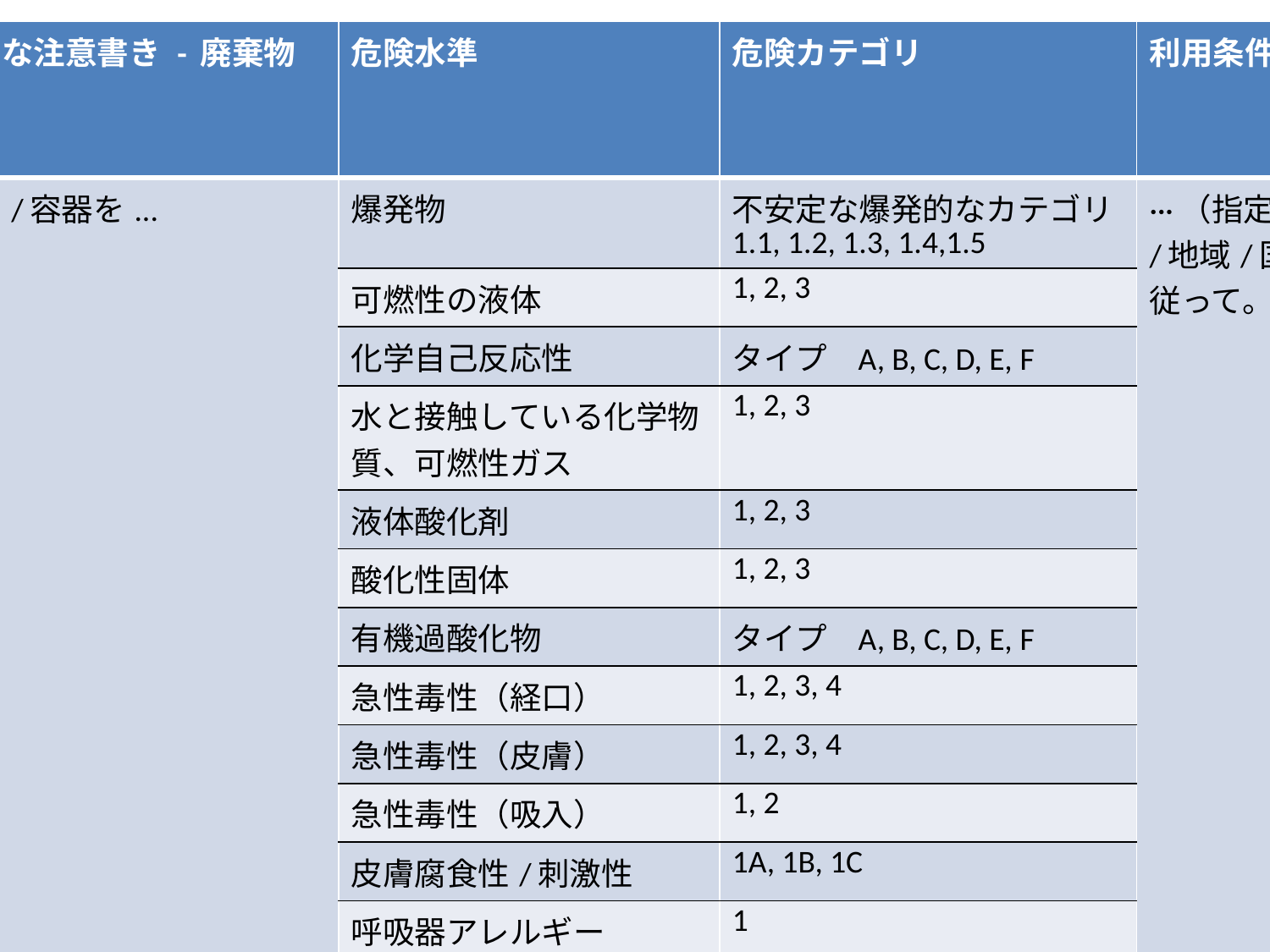

| P - コード | 一般的な注意書き - 廃棄物処理 | 危険水準 | 危険カテゴリ | 利用条件 |
| --- | --- | --- | --- | --- |
| P501 | 内容物/容器を... | 爆発物 | 不安定な爆発的なカテゴリ 1.1, 1.2, 1.3, 1.4,1.5 | ···（指定する）、国際/地域/国/現地法に従って。 |
|  |  | 可燃性の液体 | 1, 2, 3 |  |
|  |  | 化学自己反応性 | タイプ A, B, C, D, E, F |  |
|  |  | 水と接触している化学物質、可燃性ガス | 1, 2, 3 |  |
|  |  | 液体酸化剤 | 1, 2, 3 |  |
|  |  | 酸化性固体 | 1, 2, 3 |  |
|  |  | 有機過酸化物 | タイプ A, B, C, D, E, F |  |
|  |  | 急性毒性（経口） | 1, 2, 3, 4 |  |
|  |  | 急性毒性（皮膚） | 1, 2, 3, 4 |  |
|  |  | 急性毒性（吸入） | 1, 2 |  |
|  |  | 皮膚腐食性/刺激性 | 1A, 1B, 1C |  |
|  |  | 呼吸器アレルギー | 1 |  |
|  |  | 皮膚アレルギー | 1 |  |
|  |  | 生殖細胞に突然変異 | 1A, 1B, 2 |  |
|  |  | 発癌性 | 1A, 1B, 2 |  |
|  |  | 生殖毒性 | 1A, 1B, 2 |  |
|  |  | 特定標的臓器毒性 - 単回暴露 | 1, 2 |  |
|  |  | 特定標的臓器毒性 - 単回暴露、（気道刺激） | 3 |  |
|  |  | 特定標的臓器毒性 - 単回暴露、（麻酔） | 3 |  |
|  |  | 特定標的臓器毒性 - 反復暴露 | 1, 2 |  |
|  |  | 吸入の危険性 | 1 |  |
|  |  | 急性危険 - 水生環境有害性 | 1 |  |
|  |  | 水生環境 - 急性危険 | 1, 2, 3, 4 |  |
|  |  | オゾン層を破壊する | 1 |  |
| P502 | 情報の再利用の回収/製造/供給を参照してください | オゾン層を破壊する | 1 |  |
|  |  |  |  |  |
|  |  |  |  |  |